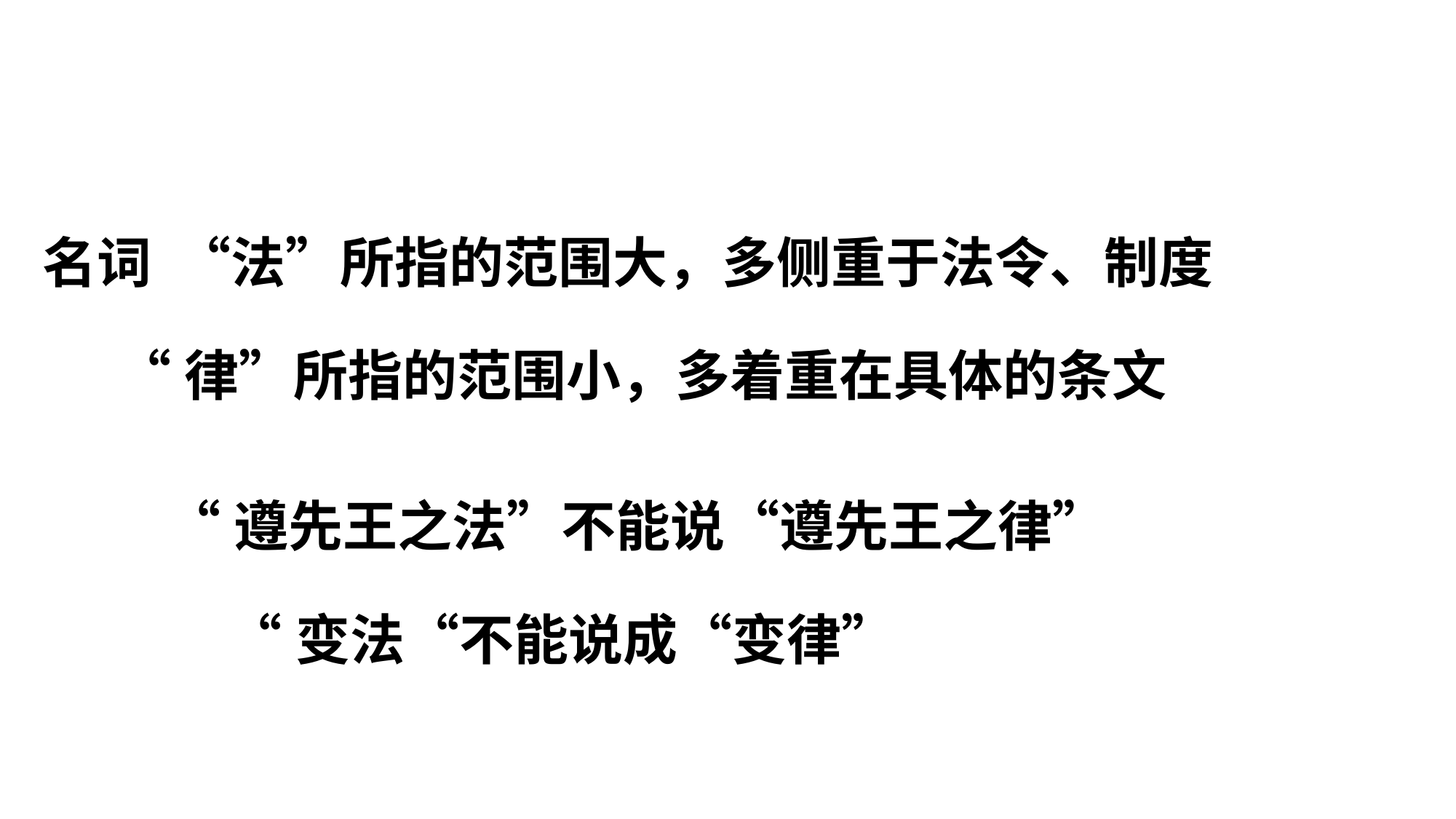

名词  “法”所指的范围大，多侧重于法令、制度
      “律”所指的范围小，多着重在具体的条文

          “遵先王之法”不能说“遵先王之律”
               “变法“不能说成“变律”